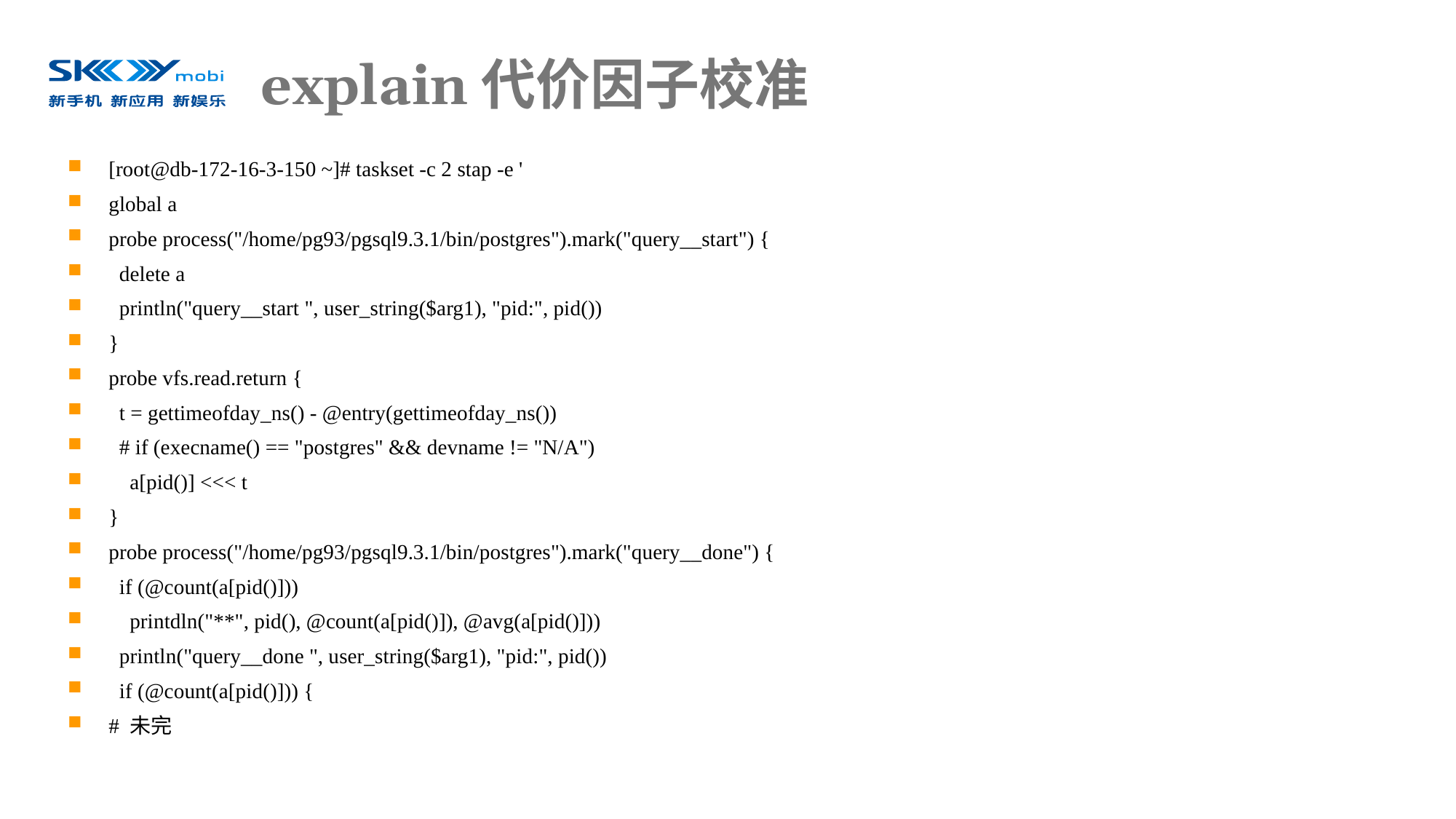

# explain代价因子校准
[root@db-172-16-3-150 ~]# taskset -c 2 stap -e '
global a
probe process("/home/pg93/pgsql9.3.1/bin/postgres").mark("query__start") {
  delete a
  println("query__start ", user_string($arg1), "pid:", pid())
}
probe vfs.read.return {
  t = gettimeofday_ns() - @entry(gettimeofday_ns())
  # if (execname() == "postgres" && devname != "N/A")
    a[pid()] <<< t
}
probe process("/home/pg93/pgsql9.3.1/bin/postgres").mark("query__done") {
  if (@count(a[pid()]))
    printdln("**", pid(), @count(a[pid()]), @avg(a[pid()]))
  println("query__done ", user_string($arg1), "pid:", pid())
  if (@count(a[pid()])) {
# 未完